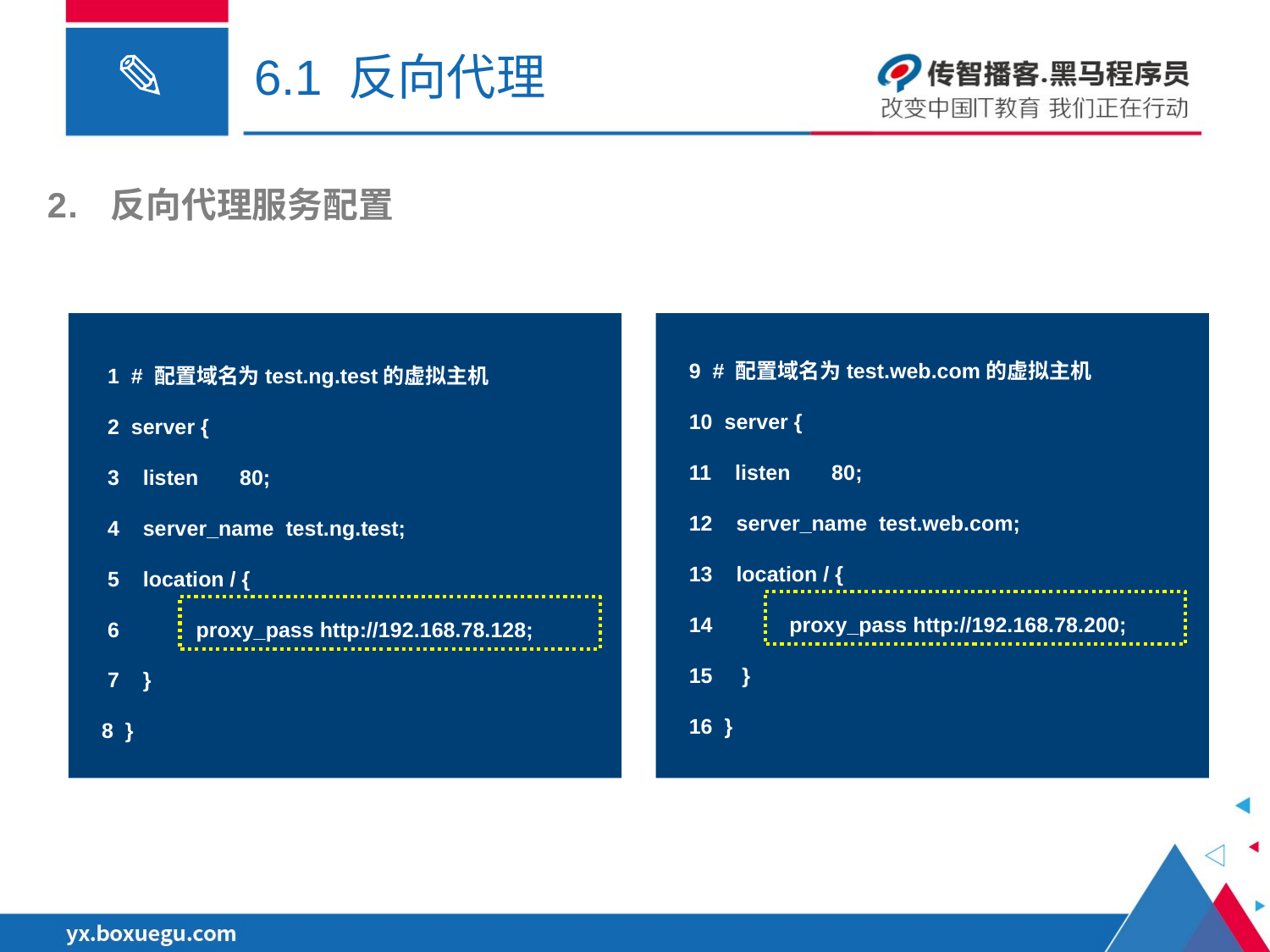

# 6.1 反向代理
反向代理服务配置

9  # 配置域名为test.web.com的虚拟主机
10  server {
11    listen       80;
12    server_name  test.web.com;
13    location / {
14             proxy_pass http://192.168.78.200;
15     }
16  }

 1  # 配置域名为test.ng.test的虚拟主机
 2  server {
 3    listen       80;
 4    server_name  test.ng.test;
 5    location / {
 6             proxy_pass http://192.168.78.128;
 7    }
8  }